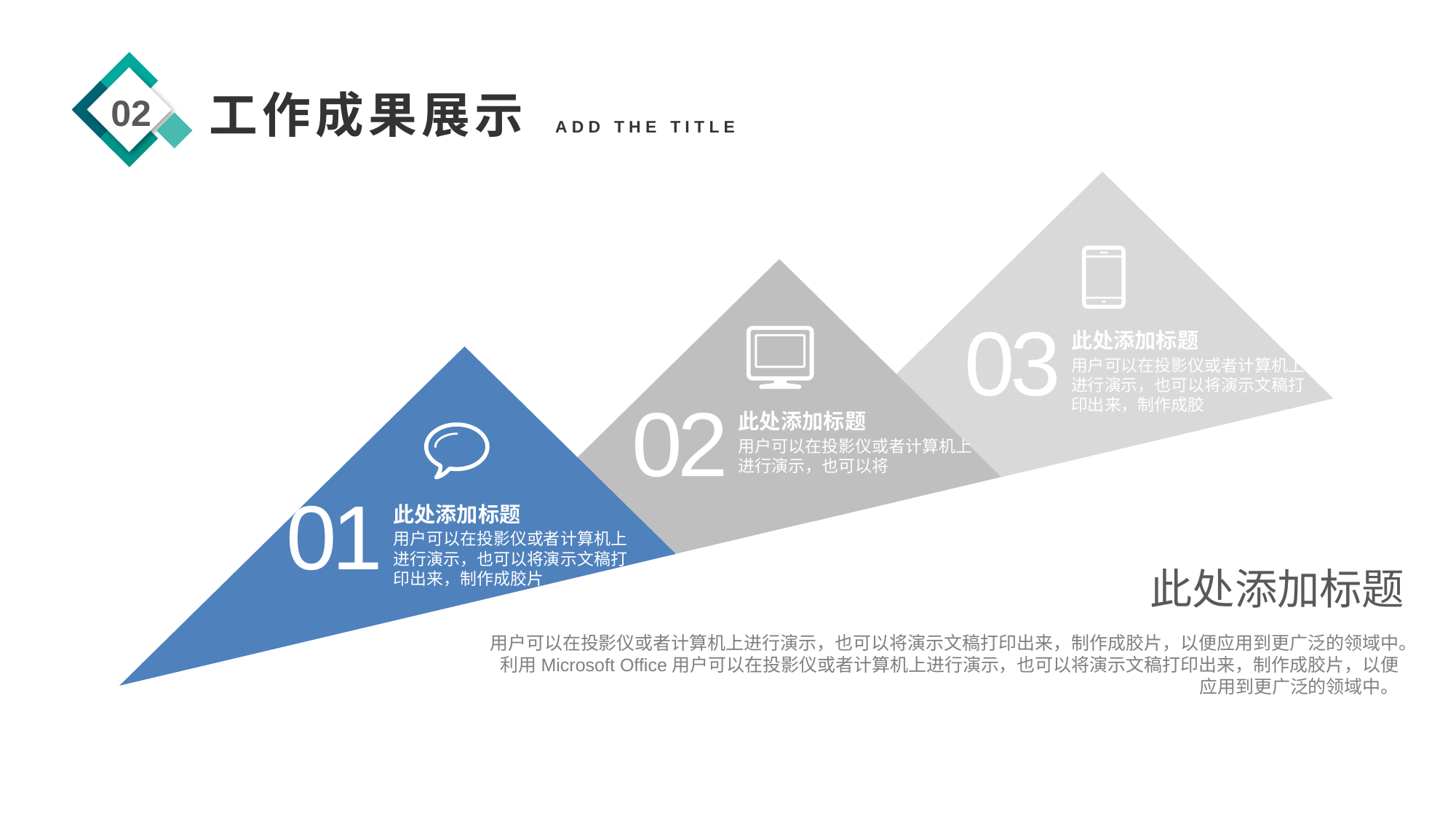

02
工作成果展示 ADD THE TITLE

此处添加标题
03
用户可以在投影仪或者计算机上进行演示，也可以将演示文稿打印出来，制作成胶

此处添加标题
02
用户可以在投影仪或者计算机上进行演示，也可以将

此处添加标题
01
用户可以在投影仪或者计算机上进行演示，也可以将演示文稿打印出来，制作成胶片
此处添加标题
用户可以在投影仪或者计算机上进行演示，也可以将演示文稿打印出来，制作成胶片，以便应用到更广泛的领域中。利用Microsoft Office用户可以在投影仪或者计算机上进行演示，也可以将演示文稿打印出来，制作成胶片，以便应用到更广泛的领域中。